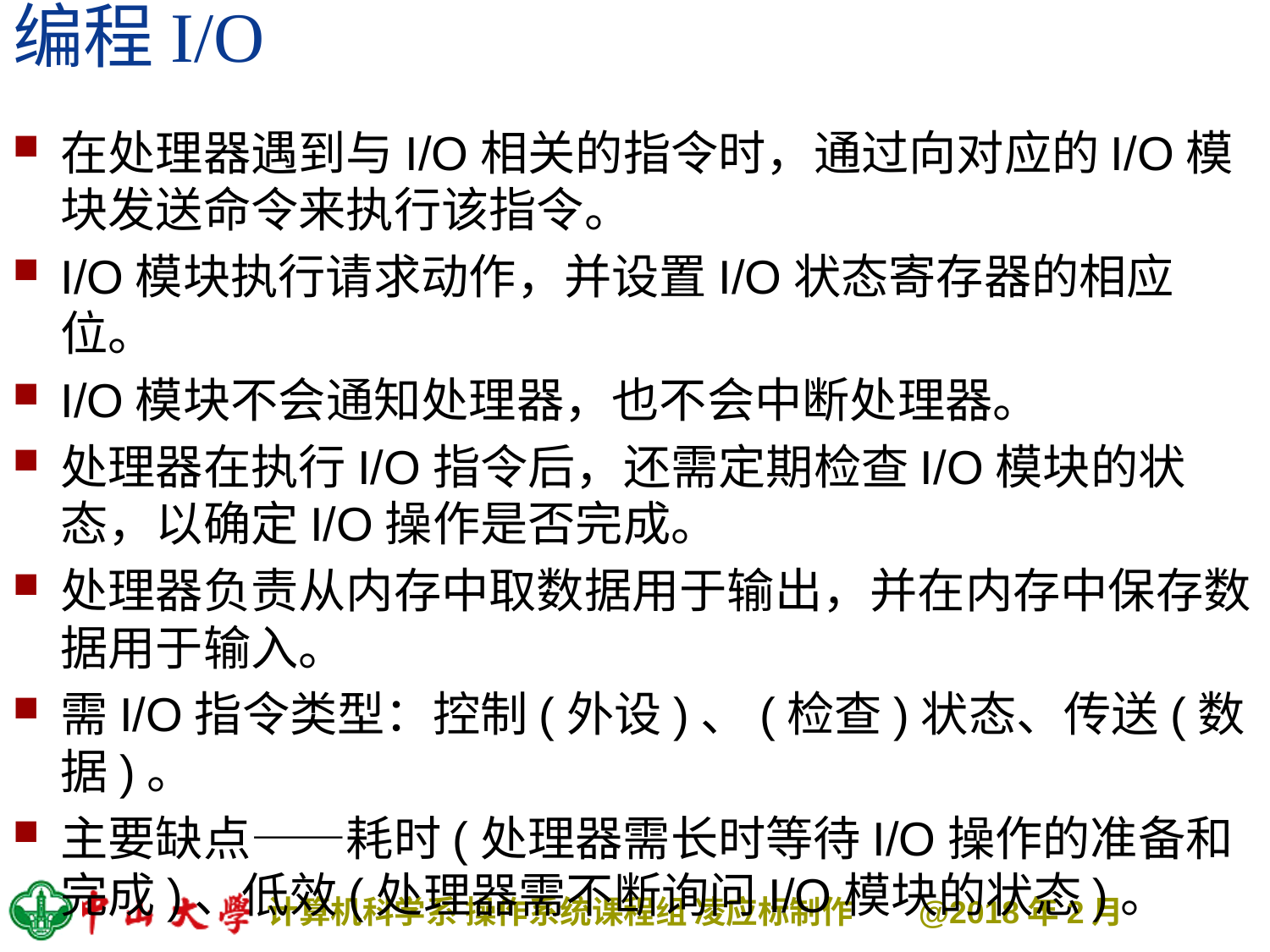

# 编程I/O
在处理器遇到与I/O相关的指令时，通过向对应的I/O模块发送命令来执行该指令。
I/O模块执行请求动作，并设置I/O状态寄存器的相应位。
I/O模块不会通知处理器，也不会中断处理器。
处理器在执行I/O指令后，还需定期检查I/O模块的状态，以确定I/O操作是否完成。
处理器负责从内存中取数据用于输出，并在内存中保存数据用于输入。
需I/O指令类型：控制(外设)、(检查)状态、传送(数据)。
主要缺点——耗时(处理器需长时等待I/O操作的准备和完成)、低效(处理器需不断询问I/O模块的状态)。